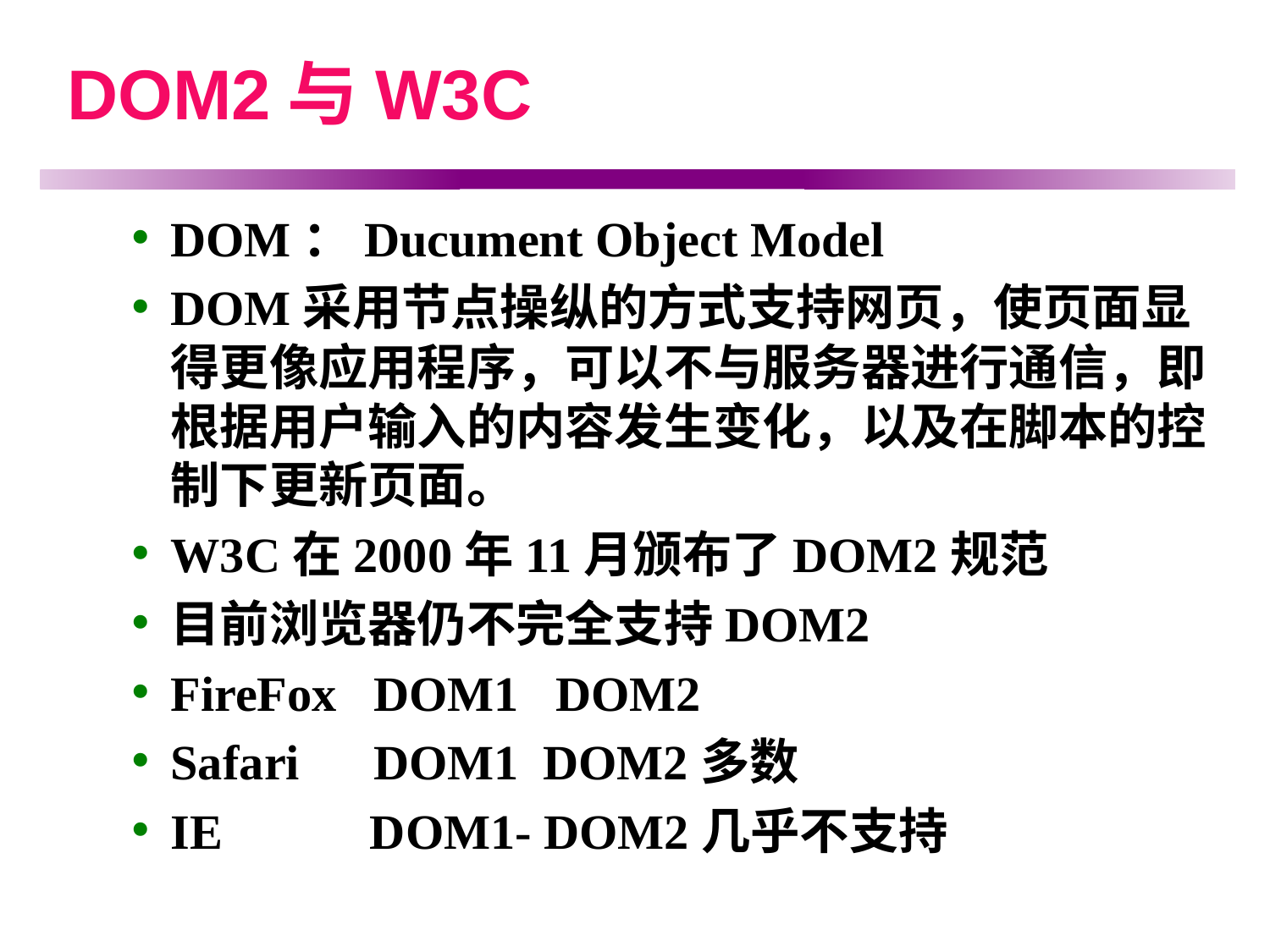

# DOM2与W3C
DOM：Ducument Object Model
DOM采用节点操纵的方式支持网页，使页面显得更像应用程序，可以不与服务器进行通信，即根据用户输入的内容发生变化，以及在脚本的控制下更新页面。
W3C在2000年11月颁布了DOM2规范
目前浏览器仍不完全支持DOM2
FireFox   DOM1   DOM2
Safari      DOM1  DOM2多数
IE            DOM1- DOM2几乎不支持